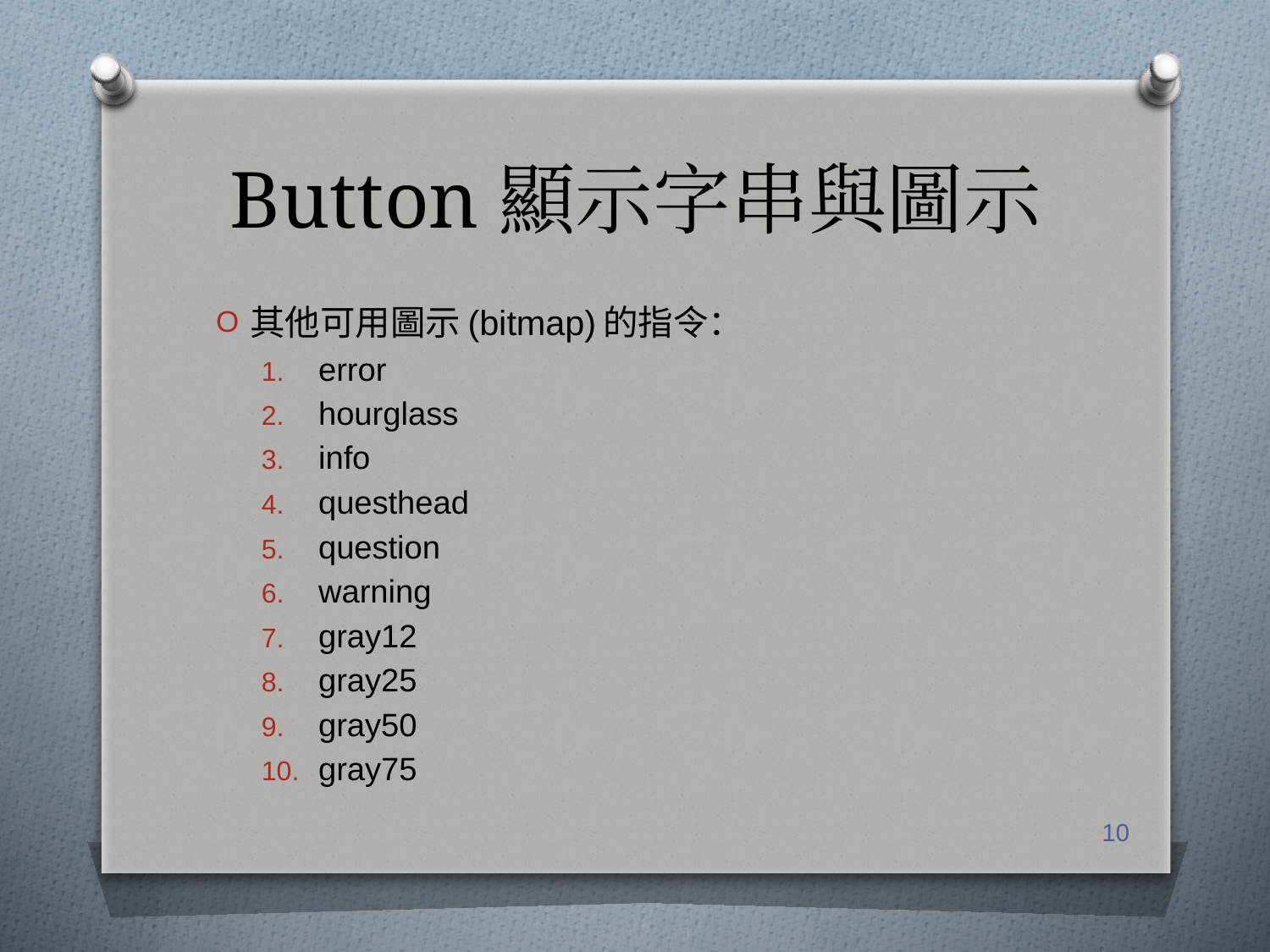

# Button顯示字串與圖示
其他可用圖示(bitmap)的指令：
error
hourglass
info
questhead
question
warning
gray12
gray25
gray50
gray75
10